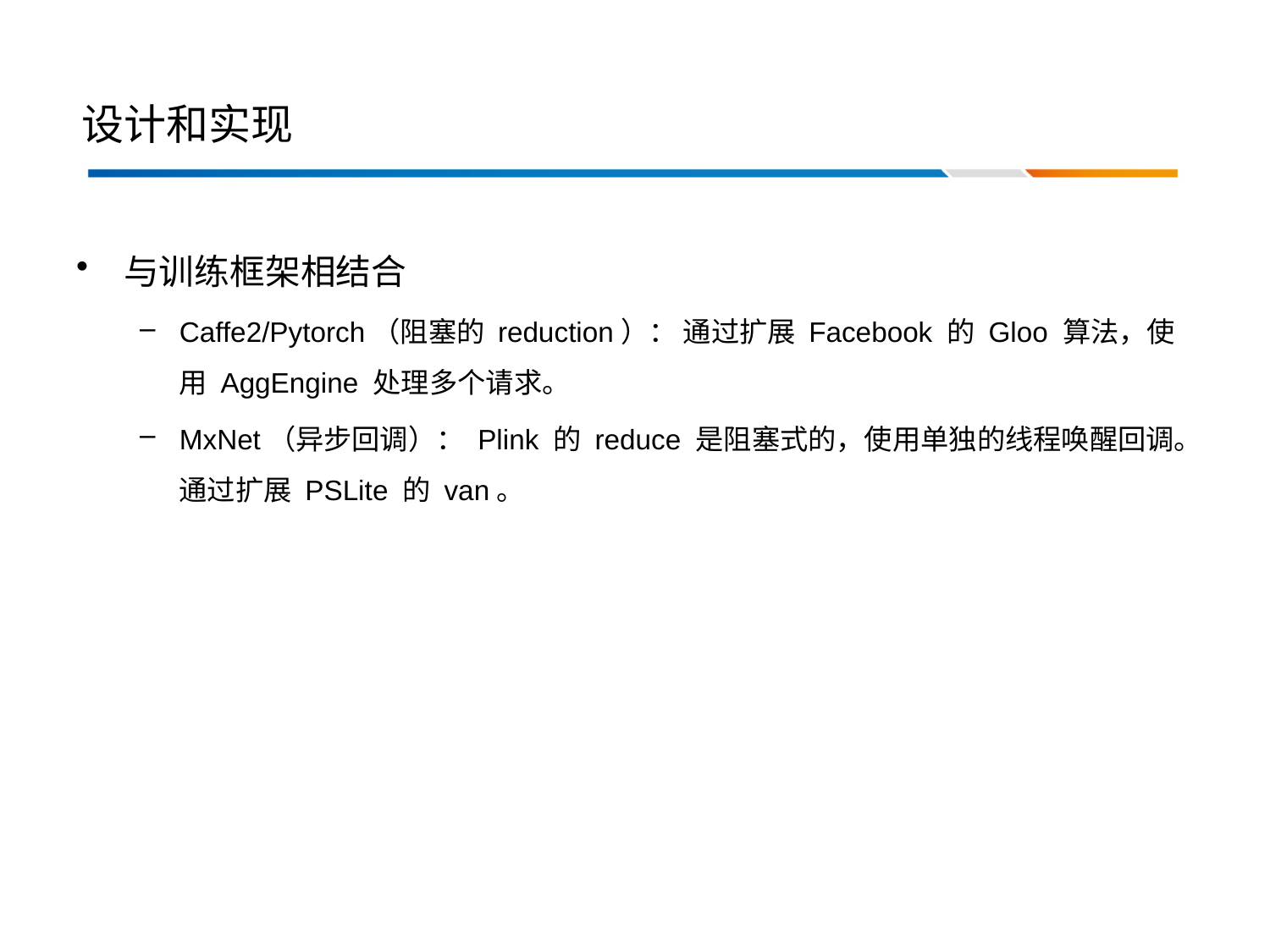

# 设计和实现
与训练框架相结合
Caffe2/Pytorch（阻塞的 reduction）： 通过扩展 Facebook 的 Gloo 算法，使用 AggEngine 处理多个请求。
MxNet（异步回调）： Plink 的 reduce 是阻塞式的，使用单独的线程唤醒回调。通过扩展 PSLite 的 van。